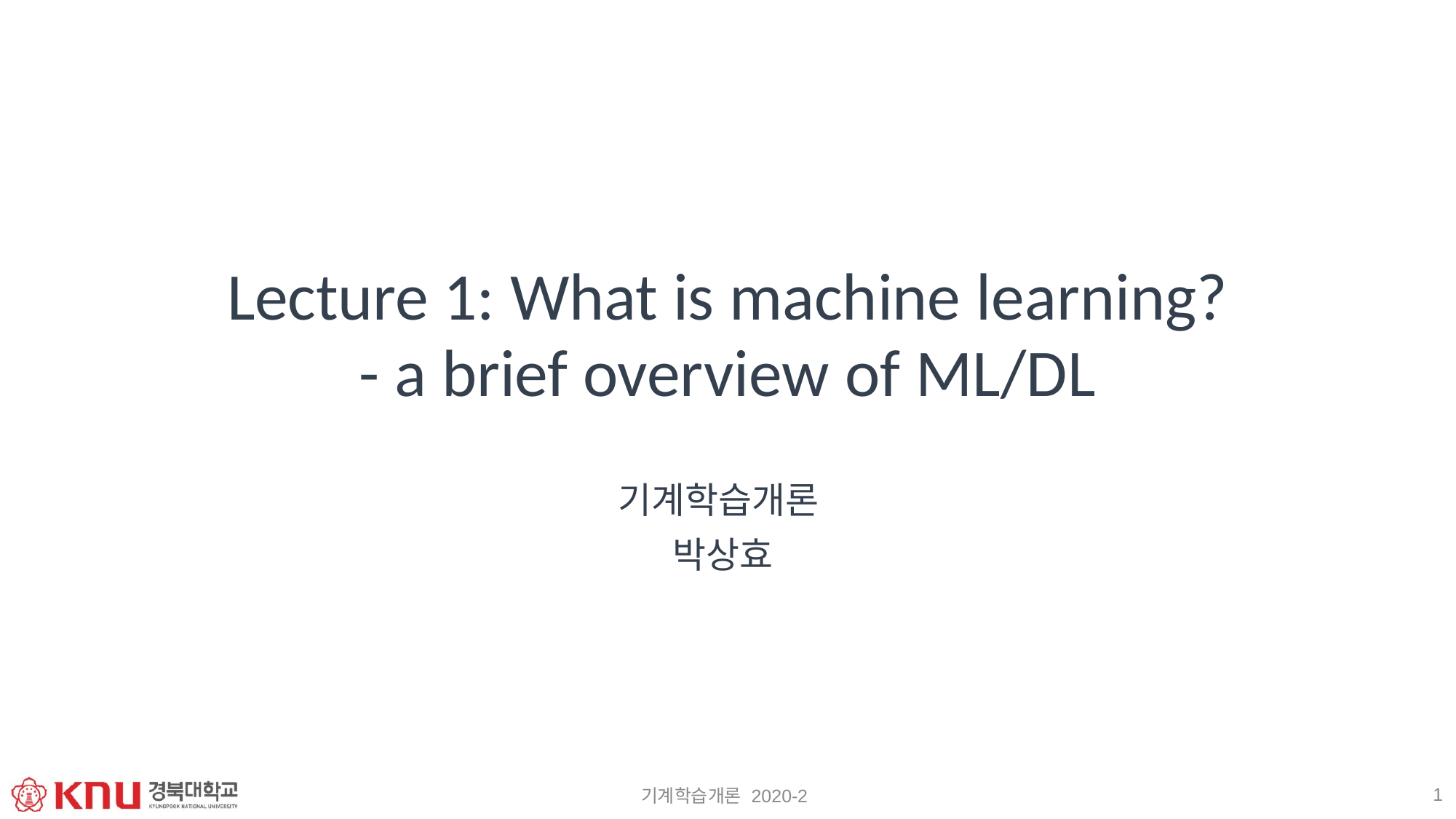

# Lecture 1: What is machine learning?
- a brief overview of ML/DL
기계학습개론  박상효
1
기계학습개론 2020-2